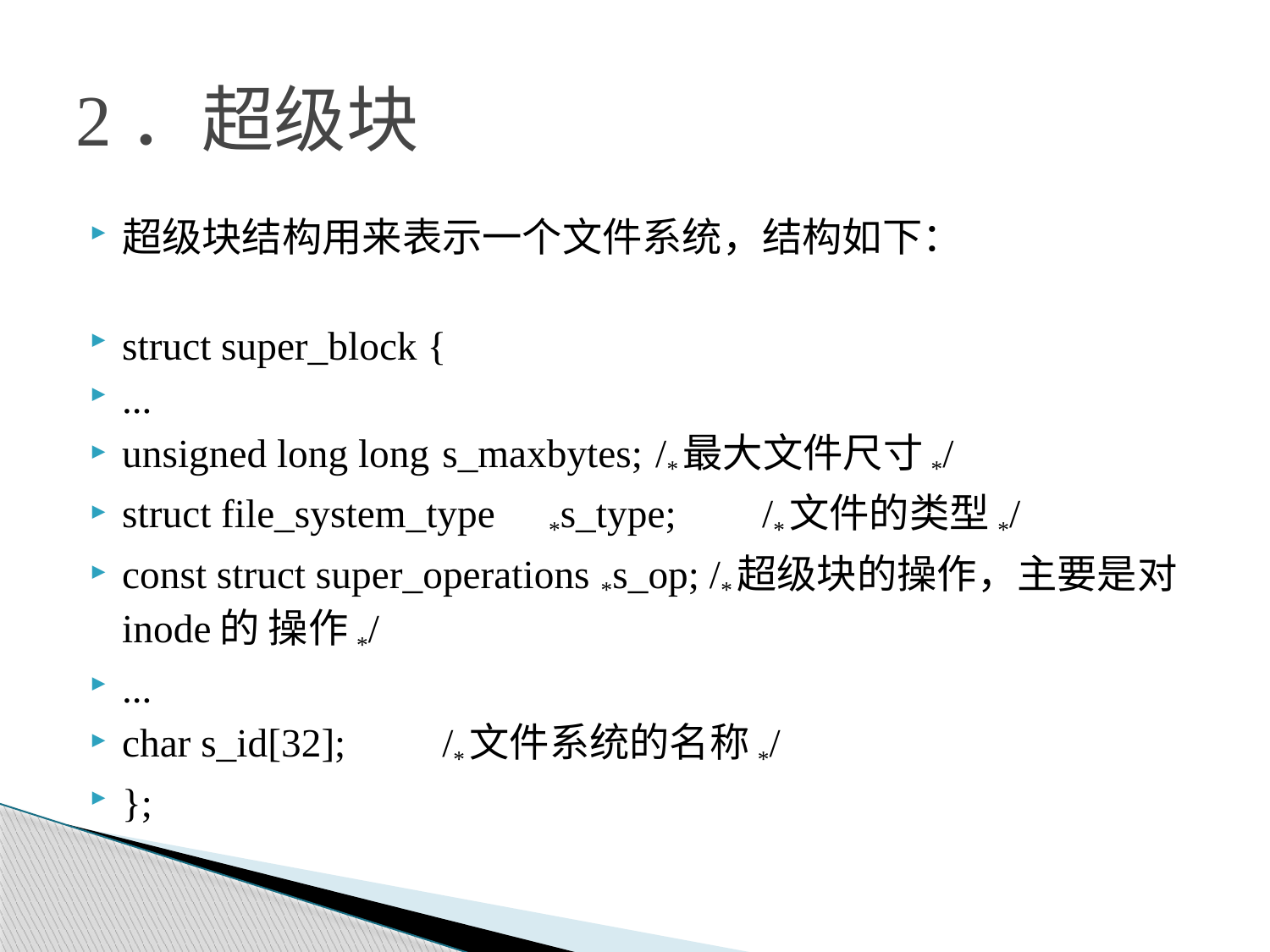

# 2．超级块
超级块结构用来表示一个文件系统，结构如下：

struct super_block {
...
unsigned long long	s_maxbytes;	/*最大文件尺寸*/
struct file_system_type	*s_type; 	/*文件的类型*/
const struct super_operations *s_op; /*超级块的操作，主要是对inode的 操作*/
...
char s_id[32];			/*文件系统的名称*/
};